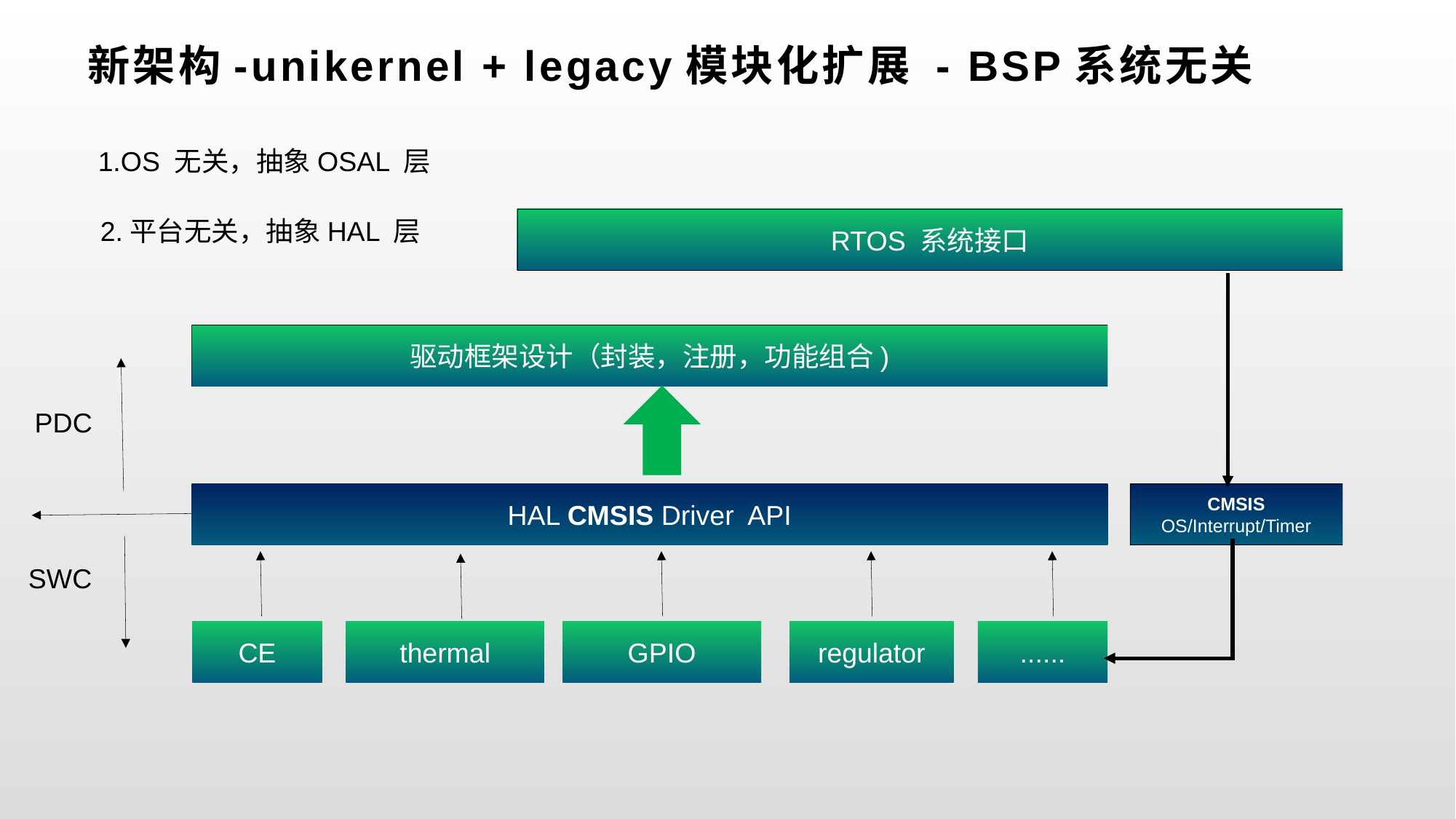

新架构-unikernel + legacy模块化扩展 - BSP系统无关
 1.OS 无关，抽象OSAL 层
 2.平台无关，抽象HAL 层
RTOS 系统接口
驱动框架设计（封装，注册，功能组合)

 PDC
HAL CMSIS Driver  API
CMSIS OS/Interrupt/Timer
SWC
CE
thermal
GPIO
regulator
......